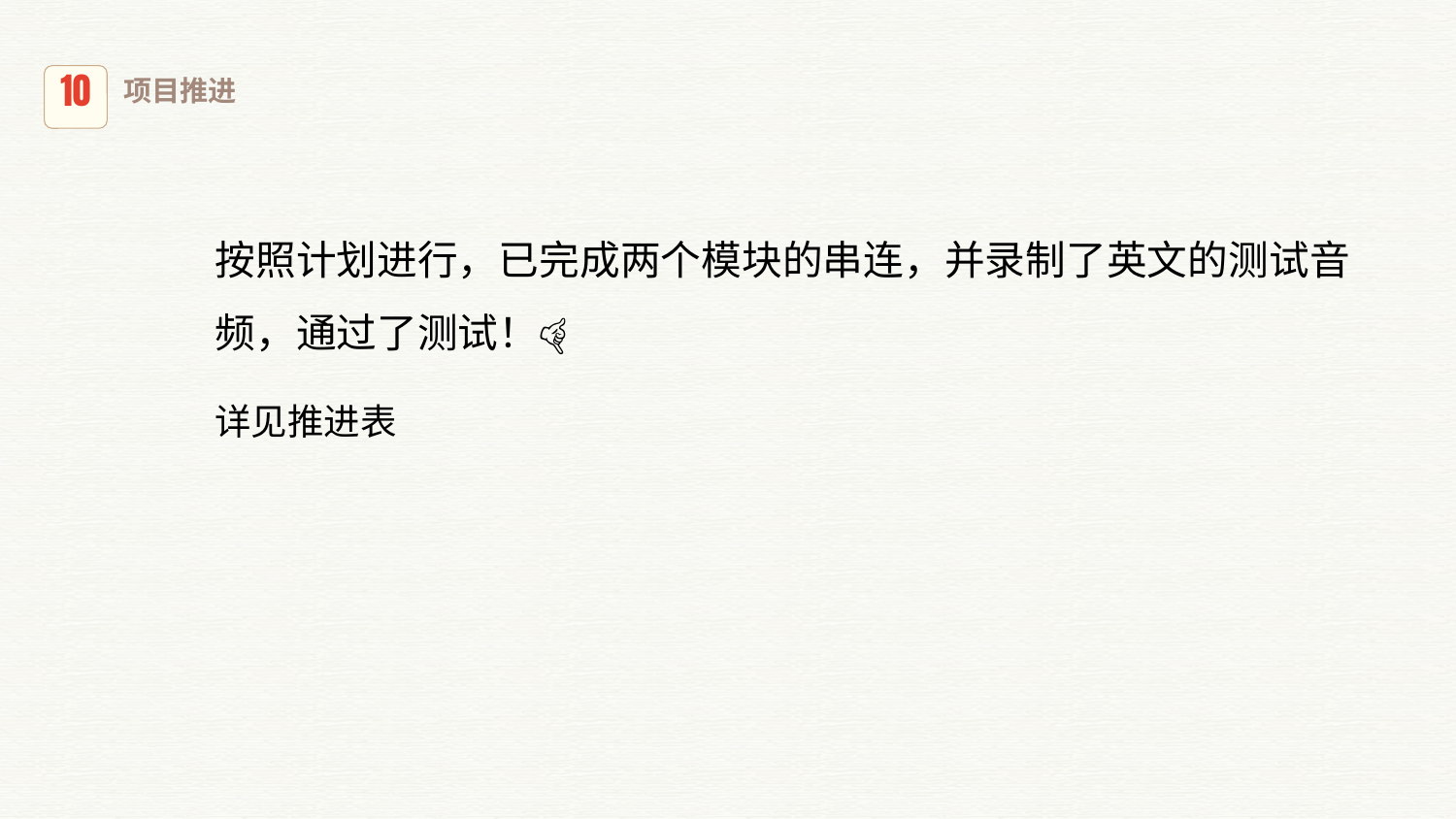

项目推进
按照计划进行，已完成两个模块的串连，并录制了英文的测试音频，通过了测试！🤙

详见推进表